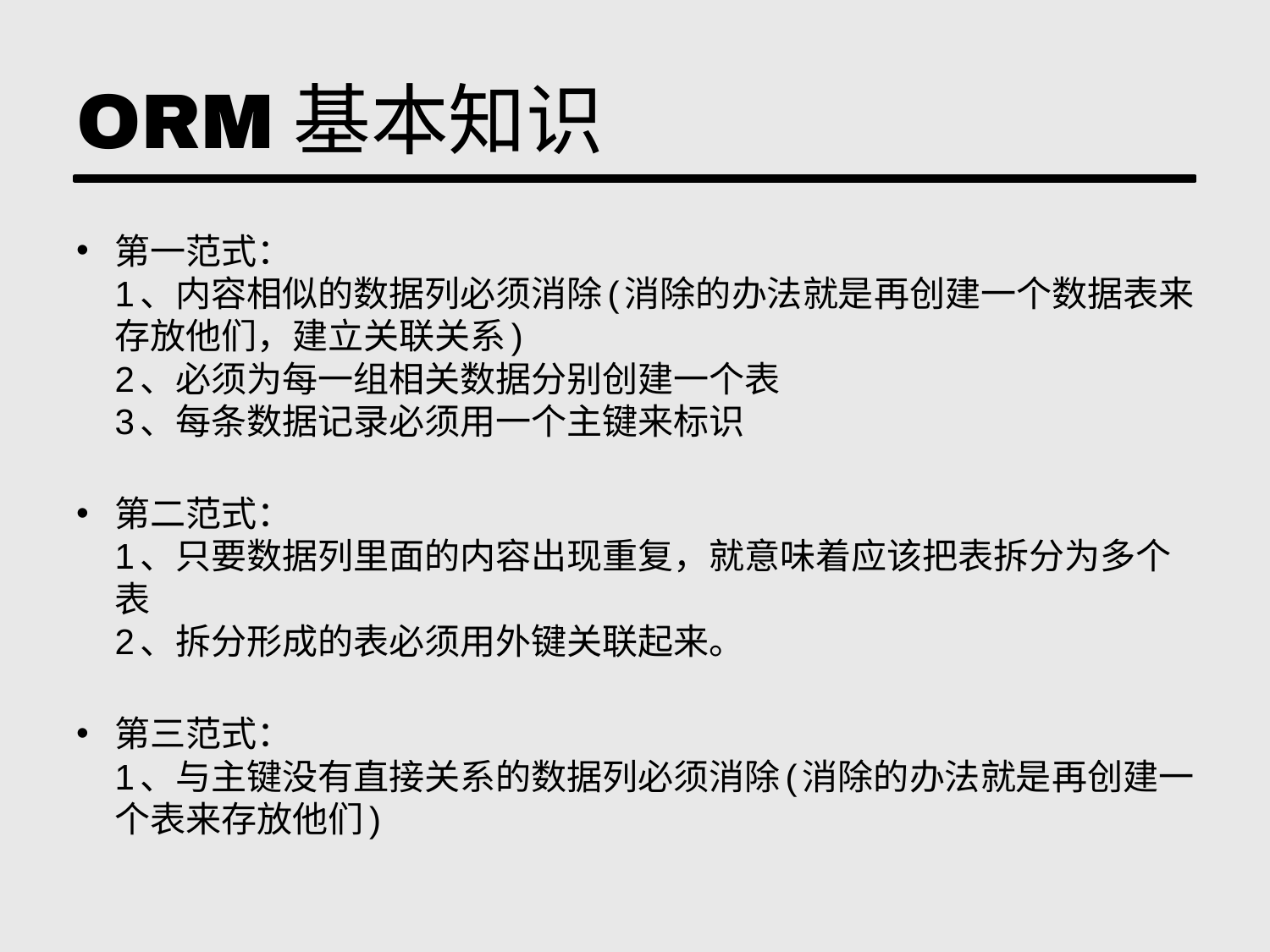

# ORM基本知识
第一范式： 
1、内容相似的数据列必须消除(消除的办法就是再创建一个数据表来存放他们，建立关联关系) 
2、必须为每一组相关数据分别创建一个表 
3、每条数据记录必须用一个主键来标识
第二范式： 
1、只要数据列里面的内容出现重复，就意味着应该把表拆分为多个表 
2、拆分形成的表必须用外键关联起来。
第三范式： 
1、与主键没有直接关系的数据列必须消除(消除的办法就是再创建一个表来存放他们)